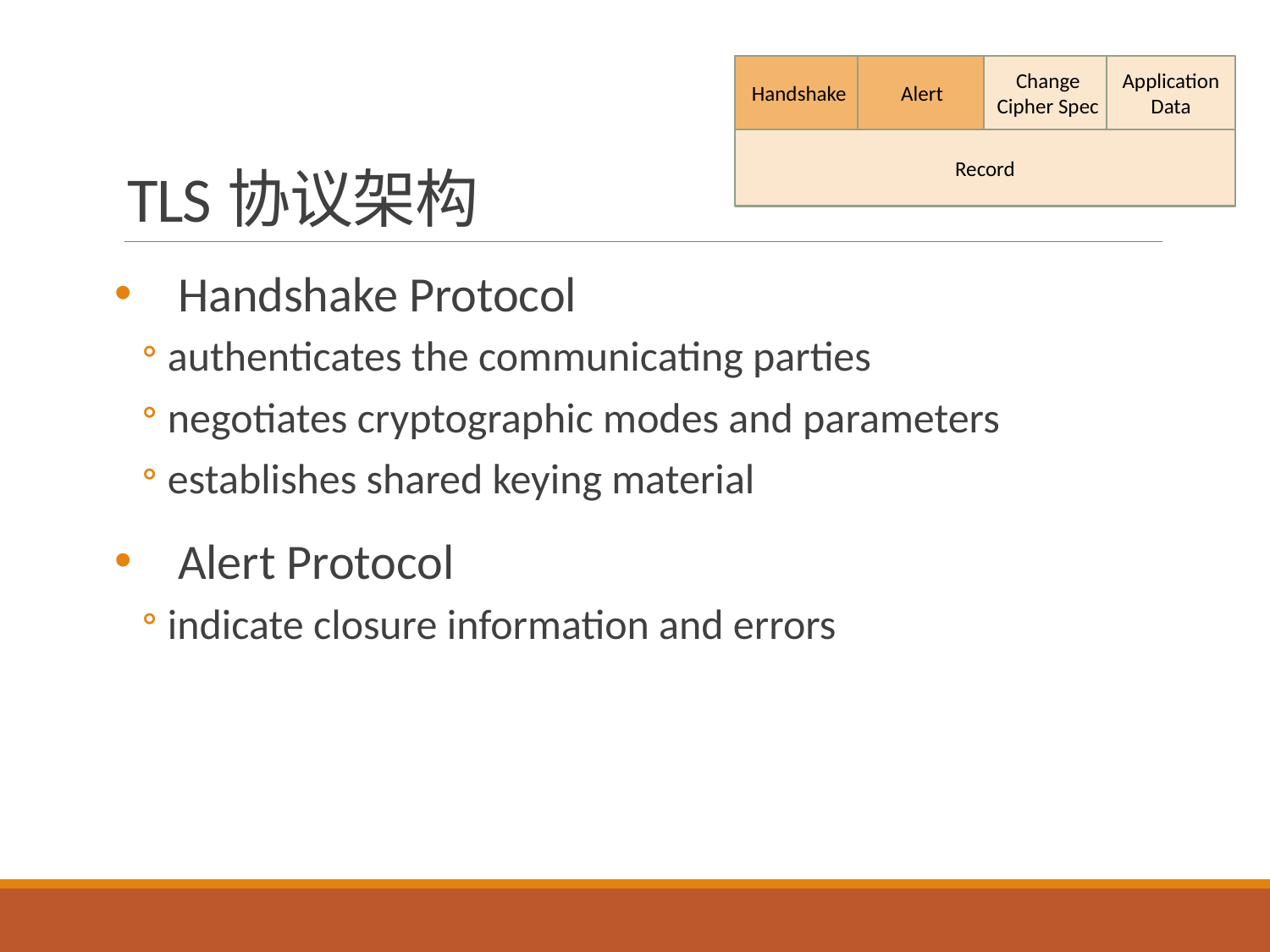

# TLS协议架构
Handshake
Alert
Change Cipher Spec
Application Data
Record
Handshake Protocol
authenticates the communicating parties
negotiates cryptographic modes and parameters
establishes shared keying material
Alert Protocol
indicate closure information and errors

8